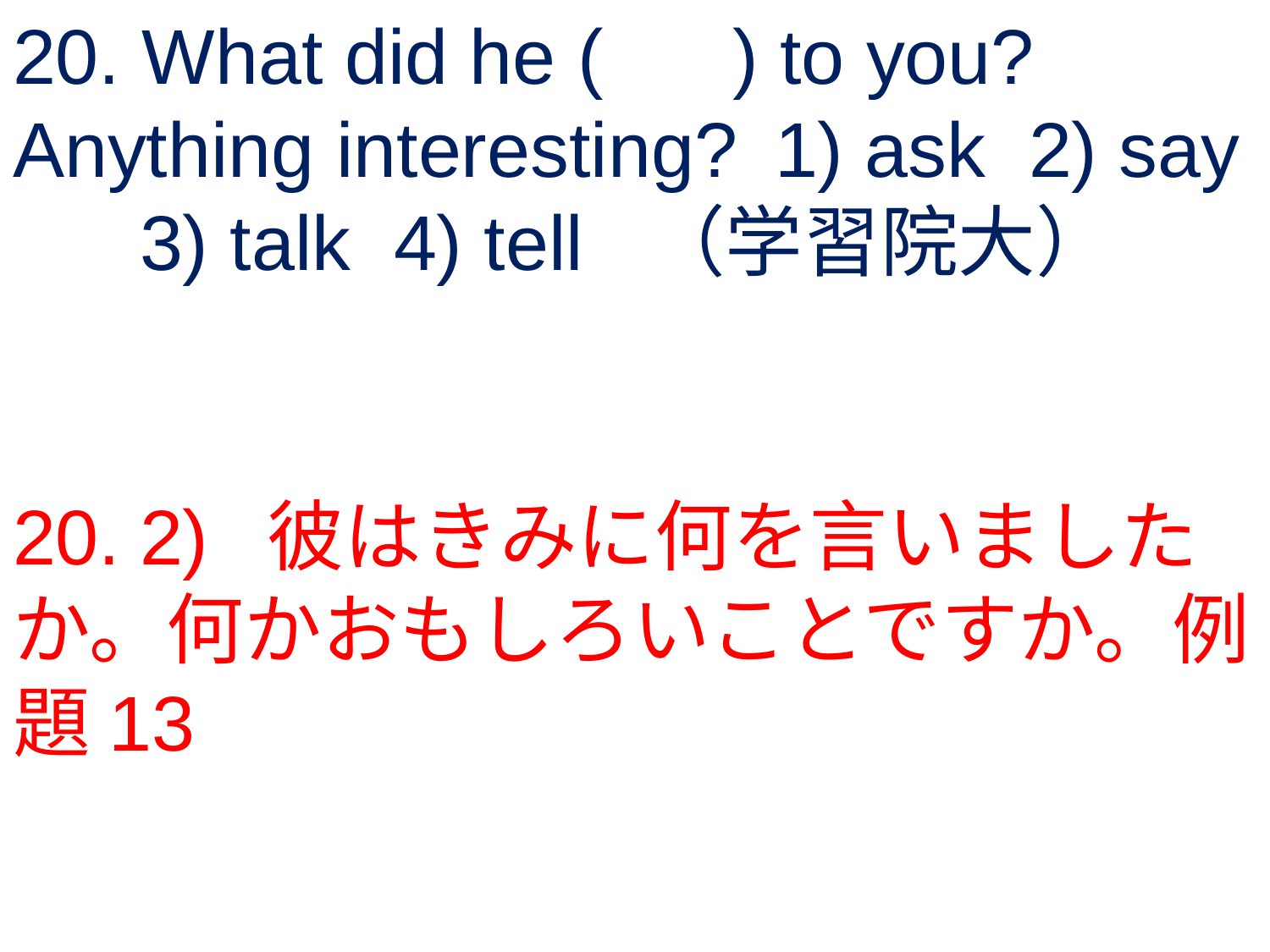

# 20. What did he (      ) to you?  Anything interesting?	1) ask	2) say	3) talk	4) tell	（学習院大）
20.	2) 	彼はきみに何を言いましたか。何かおもしろいことですか。例題13